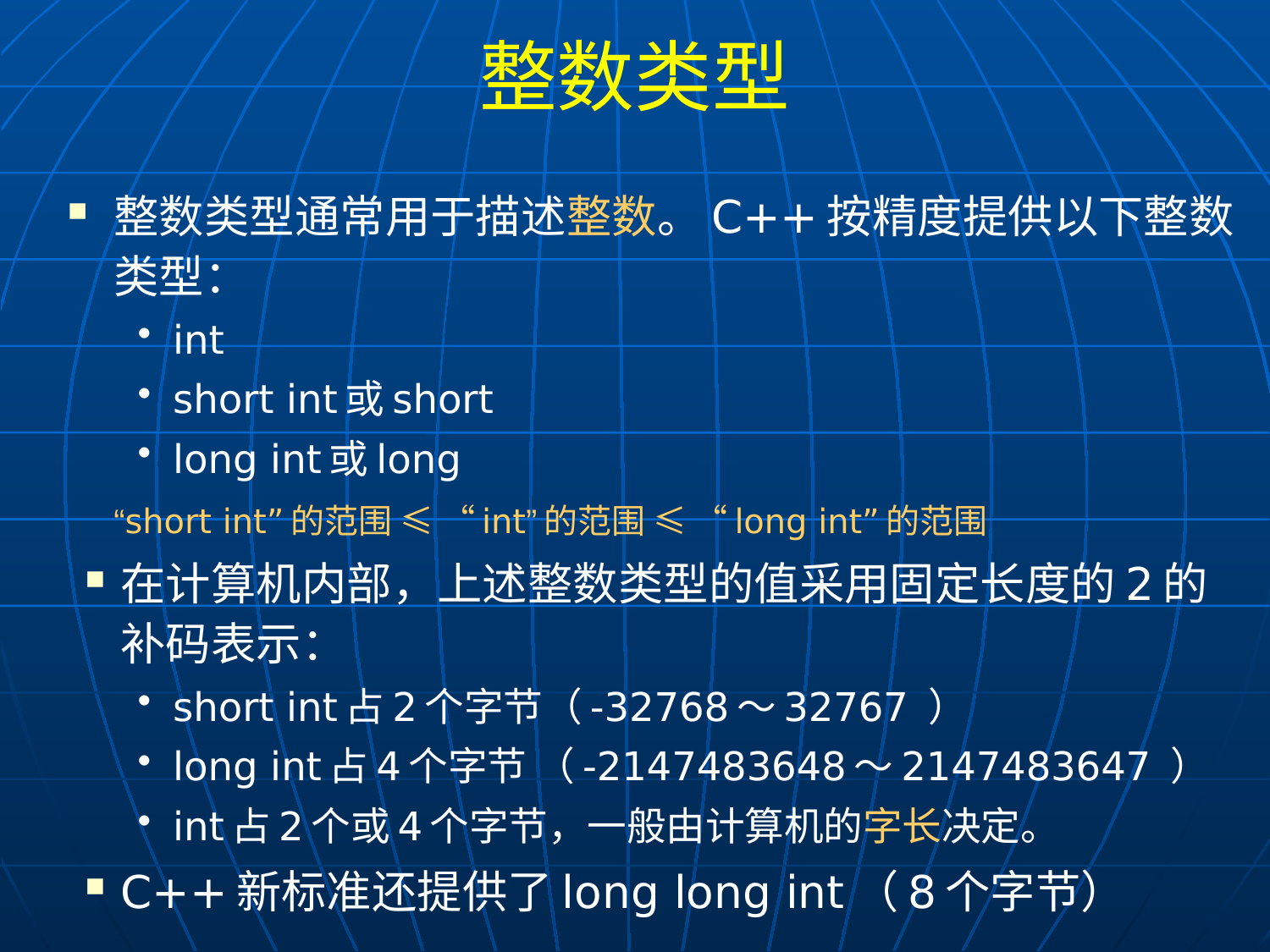

# 整数类型
整数类型通常用于描述整数。C++按精度提供以下整数类型：
int
short int或short
long int或long
	“short int”的范围 ≤ “int”的范围 ≤ “long int”的范围
在计算机内部，上述整数类型的值采用固定长度的2的补码表示：
short int占2个字节（-32768～32767 ）
long int占4个字节 （-2147483648～2147483647 ）
int占2个或4个字节，一般由计算机的字长决定。
C++新标准还提供了long long int（8个字节）